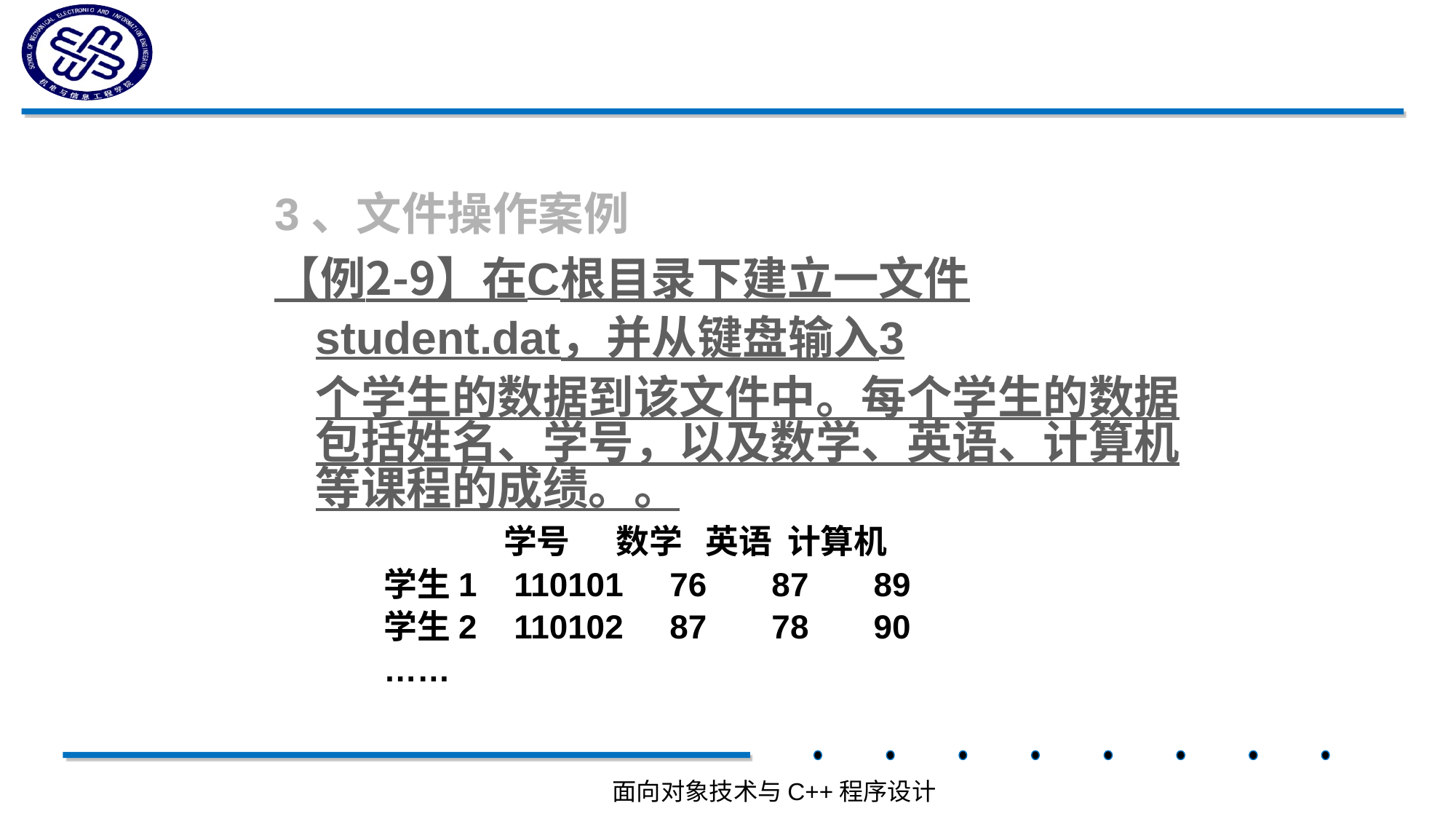

#
3、文件操作案例
【例2-9】在C根目录下建立一文件student.dat，并从键盘输入3个学生的数据到该文件中。每个学生的数据包括姓名、学号，以及数学、英语、计算机等课程的成绩。。
               学号      数学   英语  计算机
学生1    110101     76       87       89
学生2    110102     87       78       90
……

面向对象技术与C++程序设计
15